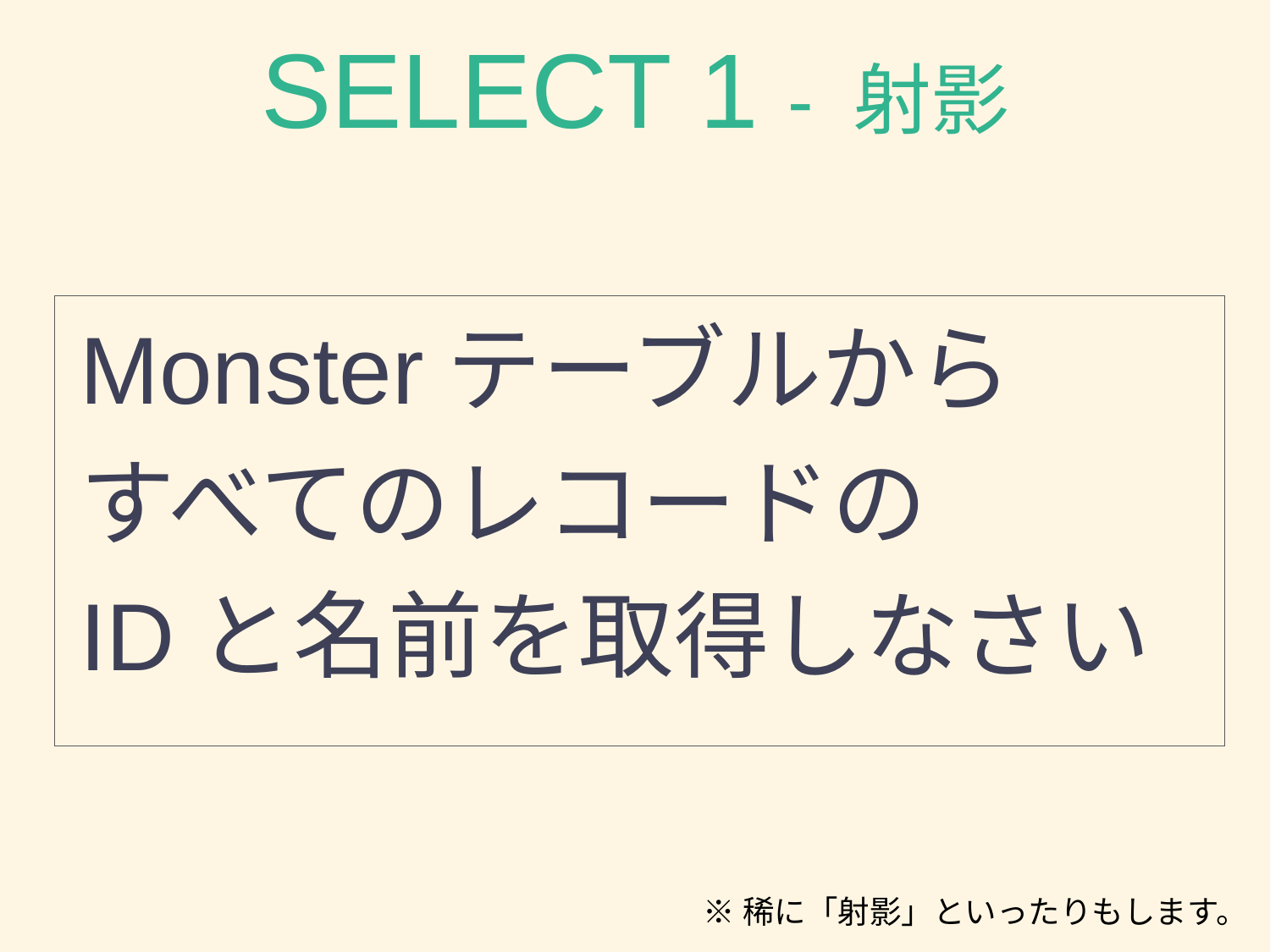

# SELECT 1 - 射影
Monsterテーブルから
すべてのレコードの
IDと名前を取得しなさい
※稀に「射影」といったりもします。